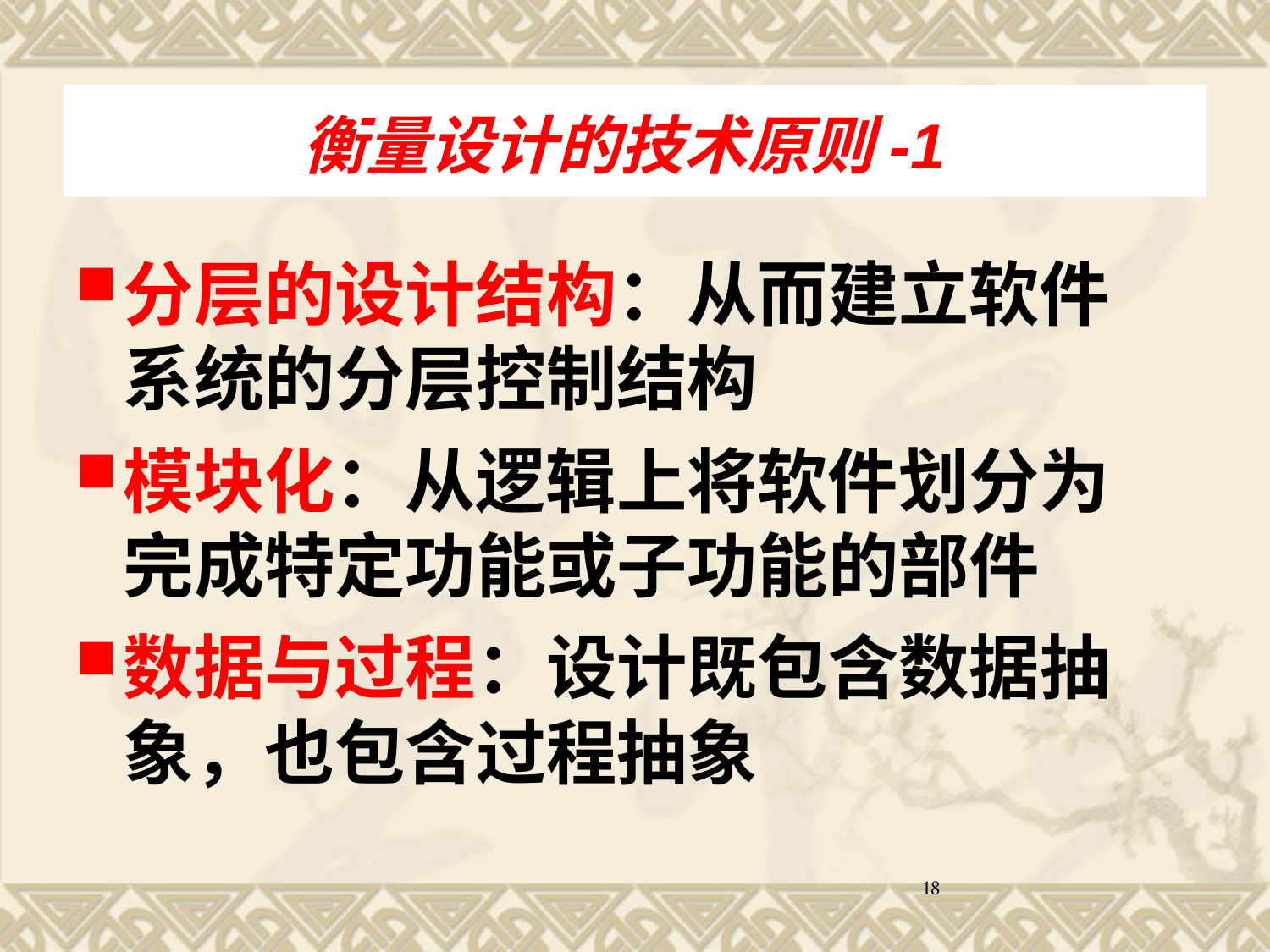

衡量设计的技术原则-1
分层的设计结构：从而建立软件系统的分层控制结构
模块化：从逻辑上将软件划分为完成特定功能或子功能的部件
数据与过程：设计既包含数据抽象，也包含过程抽象
18